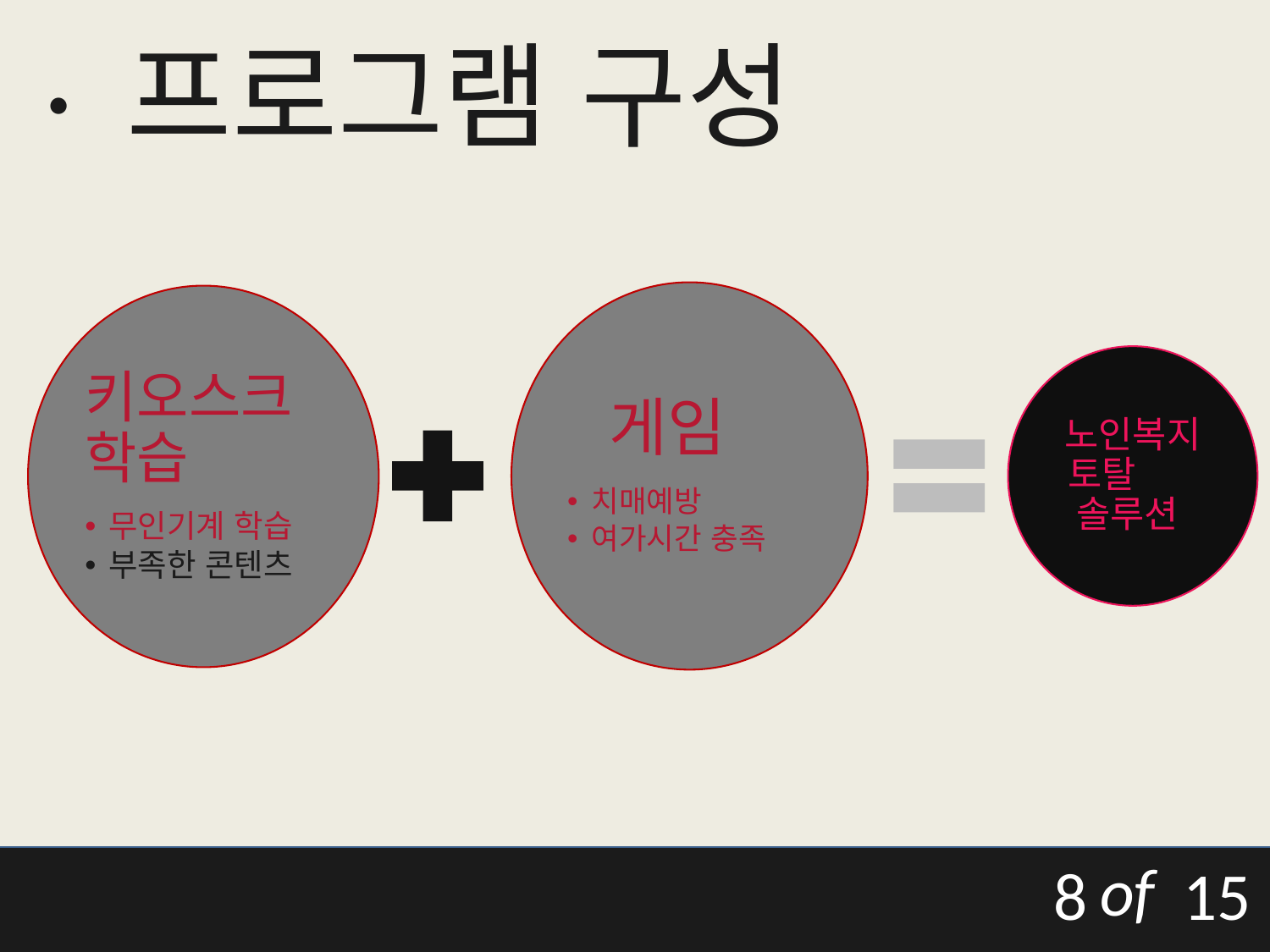

· 프로그램 구성
노인복지 토탈       솔루션

키오스크 학습
무인기계 학습
부족한 콘텐츠

   게임
치매예방
여가시간 충족
of
8
15